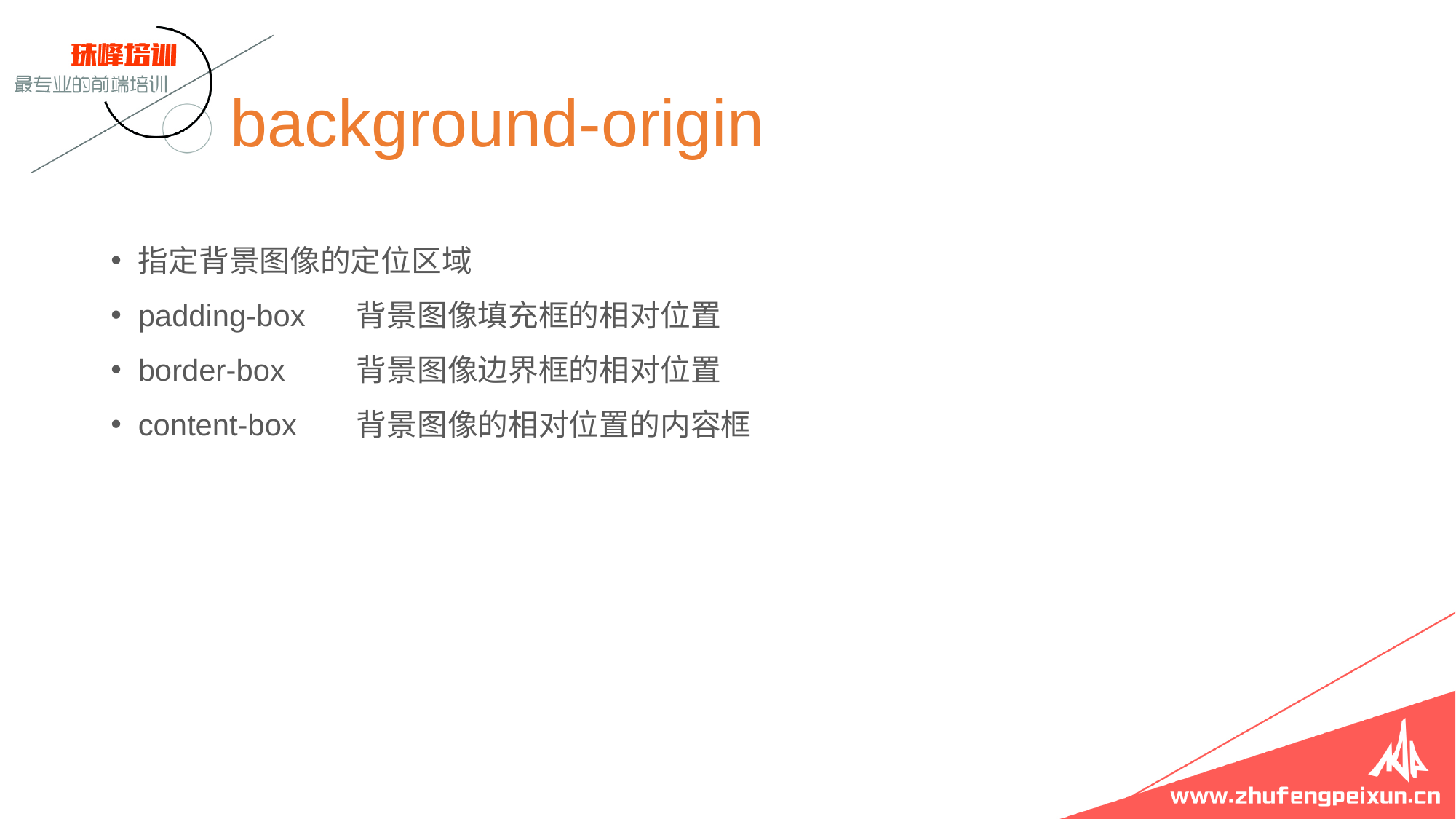

# background-origin
指定背景图像的定位区域
padding-box	背景图像填充框的相对位置
border-box	背景图像边界框的相对位置
content-box	背景图像的相对位置的内容框